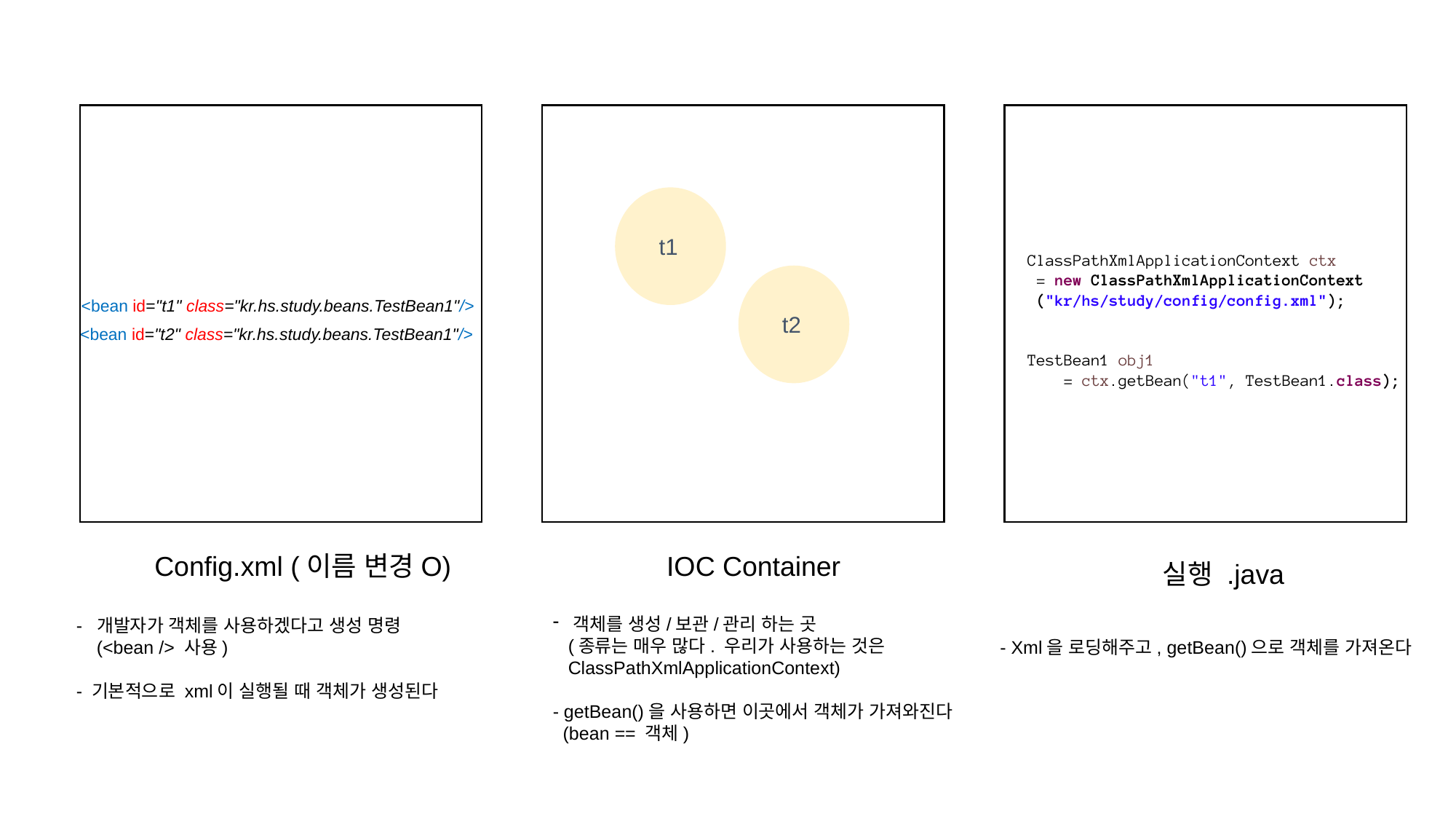

t1
ClassPathXmlApplicationContext ctx
 = new ClassPathXmlApplicationContext
 ("kr/hs/study/config/config.xml");

TestBean1 obj1
    = ctx.getBean("t1", TestBean1.class);

<bean id="t1" class="kr.hs.study.beans.TestBean1"/>
t2
<bean id="t2" class="kr.hs.study.beans.TestBean1"/>
Config.xml (이름 변경O)
IOC Container
실행 .java
객체를 생성/보관/관리 하는 곳
   (종류는 매우 많다. 우리가 사용하는 것은
   ClassPathXmlApplicationContext)

- getBean()을 사용하면 이곳에서 객체가 가져와진다
  (bean == 객체)
-  개발자가 객체를 사용하겠다고 생성 명령
    (<bean /> 사용)

- 기본적으로 xml이 실행될 때 객체가 생성된다
- Xml을 로딩해주고, getBean()으로 객체를 가져온다